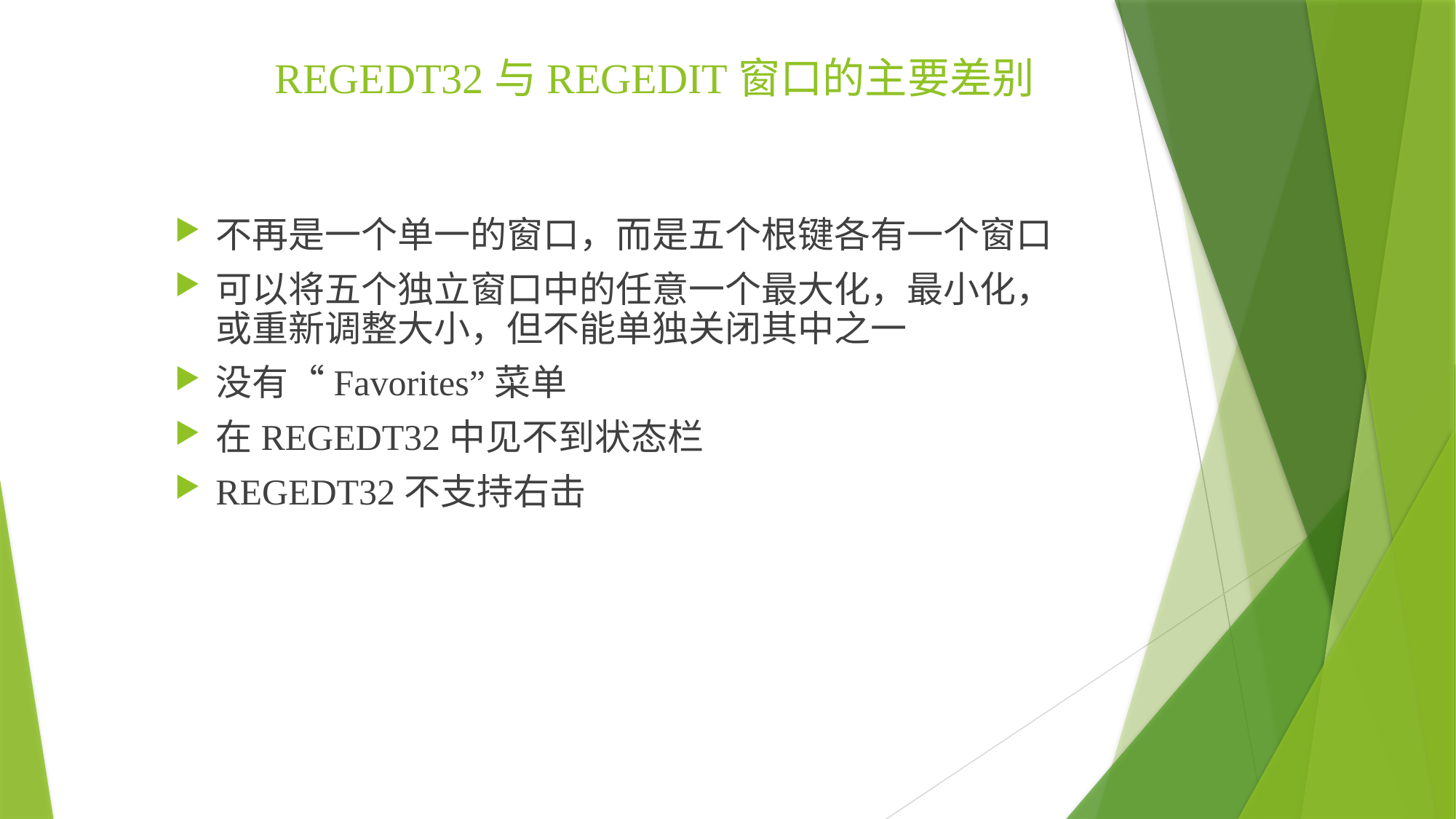

# REGEDT32与REGEDIT窗口的主要差别
不再是一个单一的窗口，而是五个根键各有一个窗口
可以将五个独立窗口中的任意一个最大化，最小化，或重新调整大小，但不能单独关闭其中之一
没有“Favorites”菜单
在REGEDT32中见不到状态栏
REGEDT32不支持右击